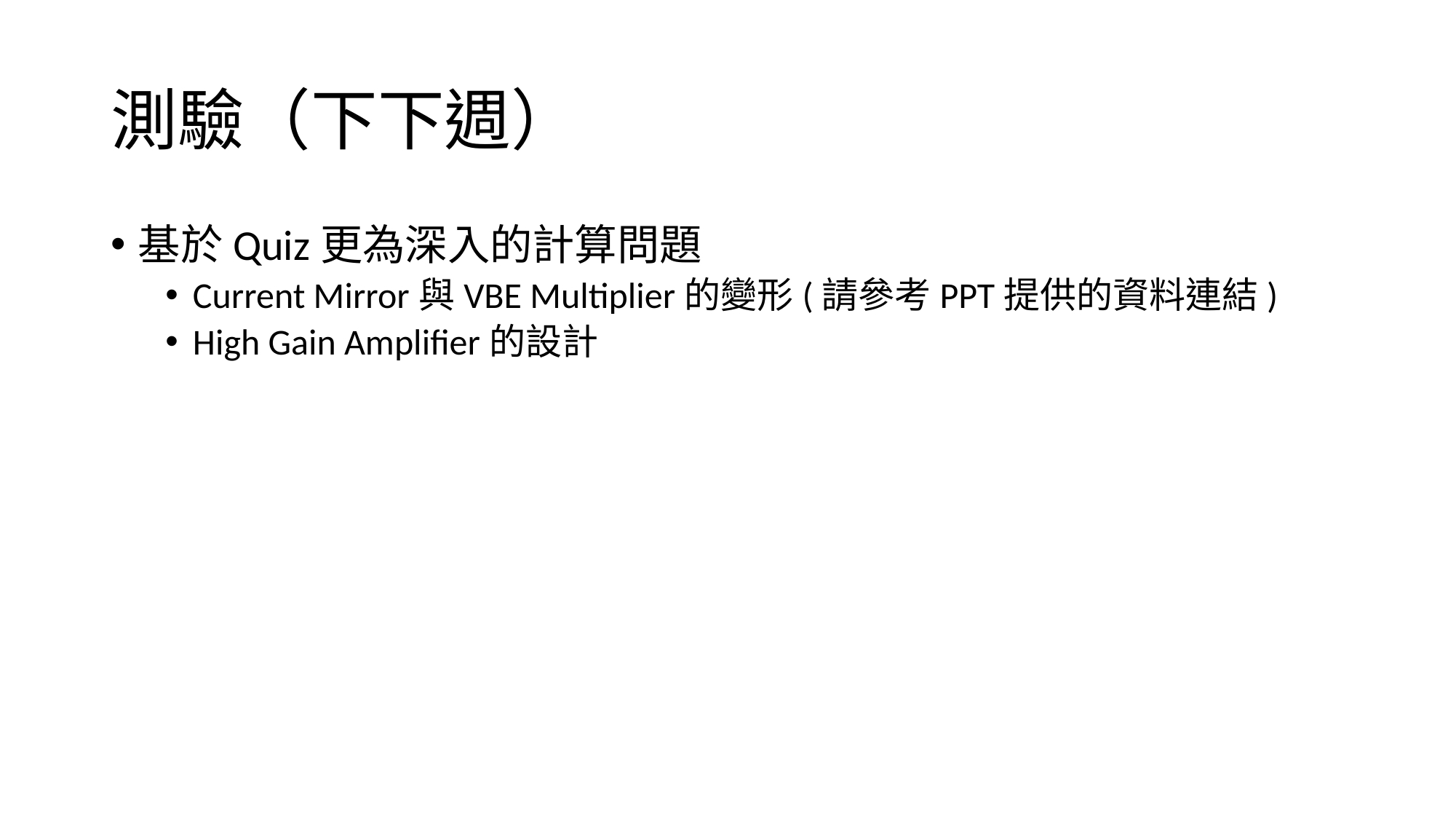

# 測驗（下下週）
基於Quiz更為深入的計算問題
Current Mirror與VBE Multiplier的變形(請參考PPT提供的資料連結)
High Gain Amplifier的設計